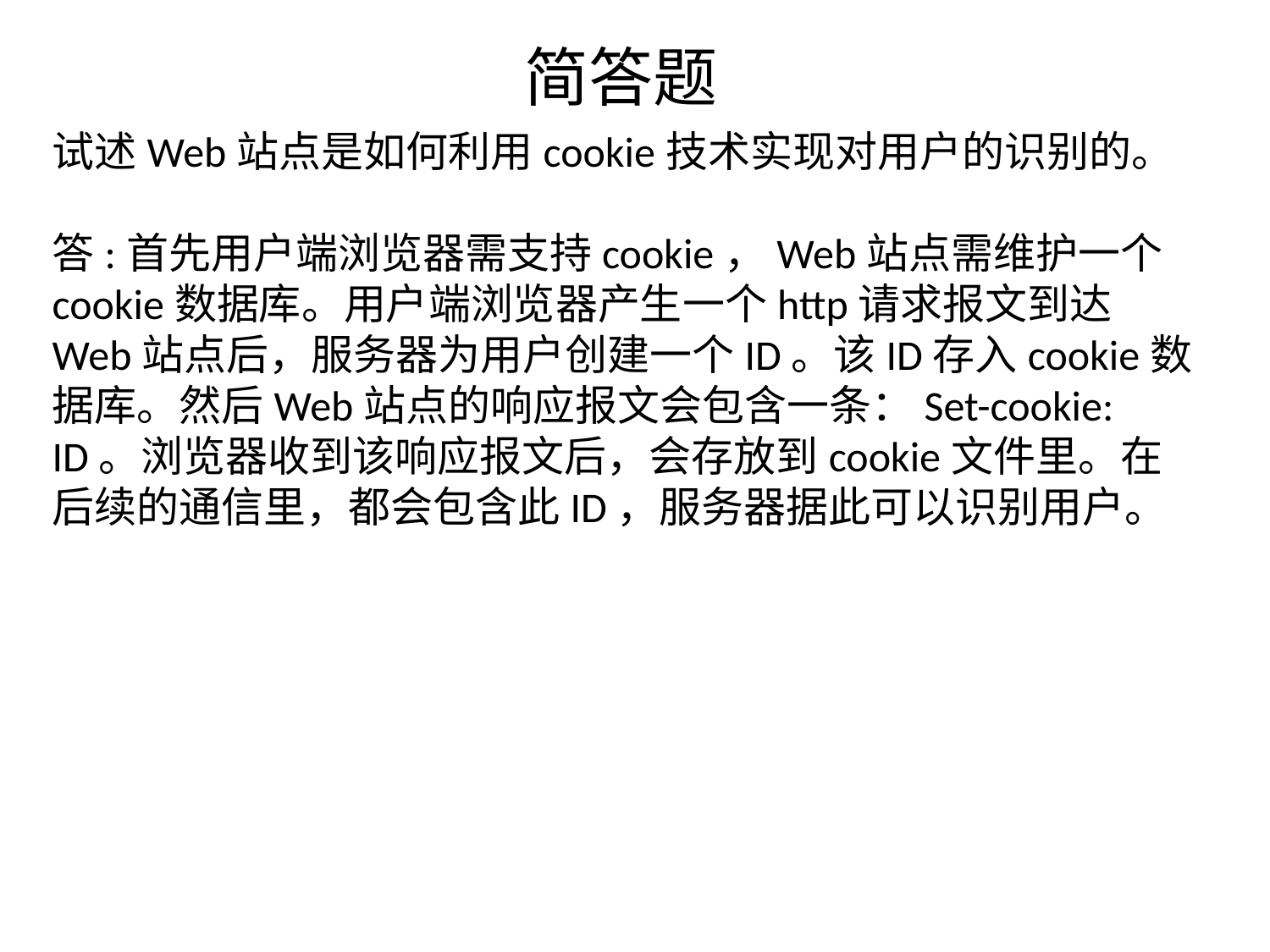

# 简答题
试述Web站点是如何利用cookie技术实现对用户的识别的。

答:首先用户端浏览器需支持cookie，Web站点需维护一个cookie数据库。用户端浏览器产生一个http请求报文到达Web站点后，服务器为用户创建一个ID。该ID存入cookie数据库。然后Web站点的响应报文会包含一条：Set-cookie: ID。浏览器收到该响应报文后，会存放到cookie文件里。在后续的通信里，都会包含此ID，服务器据此可以识别用户。